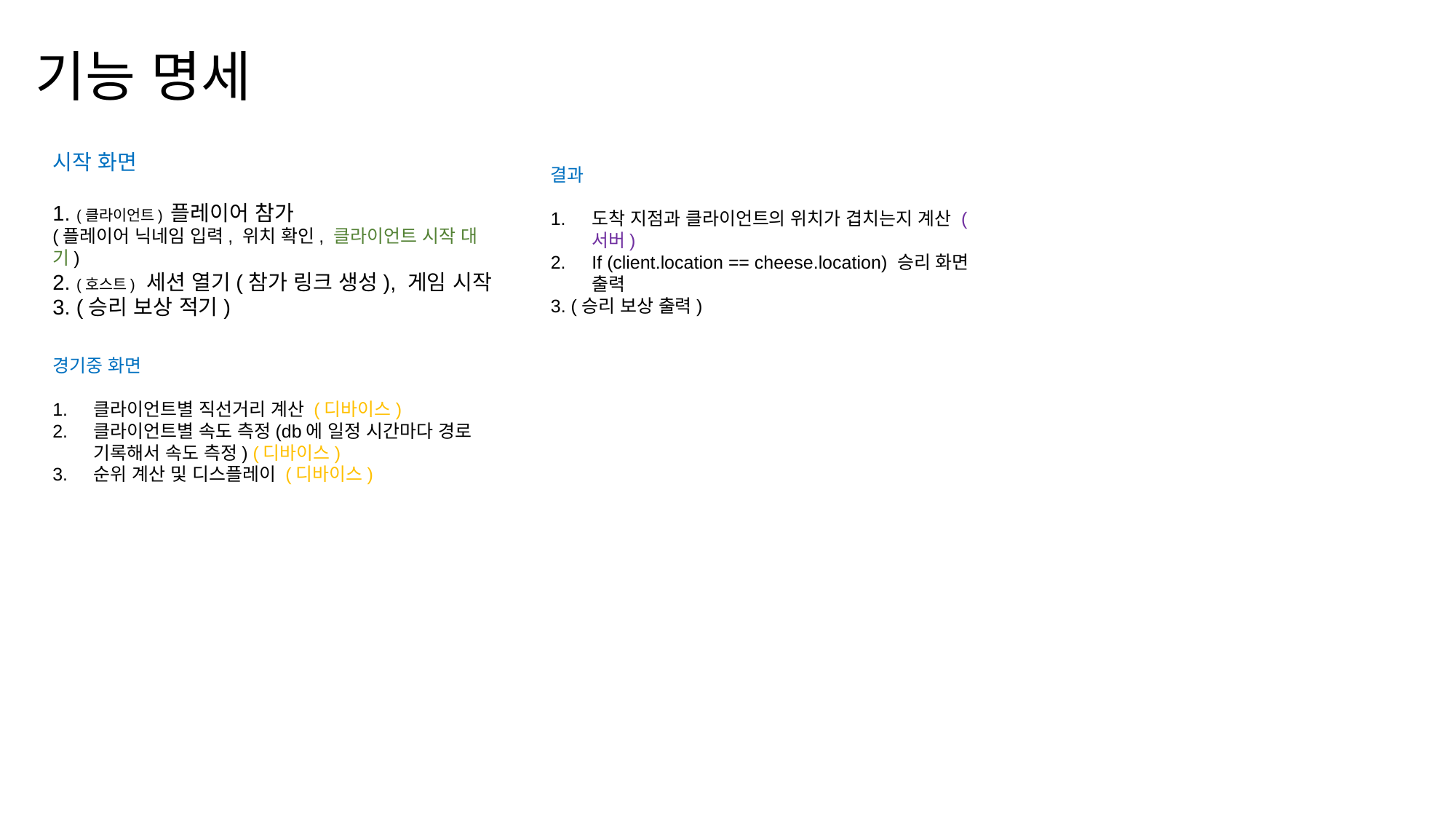

# 기능 명세
시작 화면

1. (클라이언트) 플레이어 참가
(플레이어 닉네임 입력, 위치 확인, 클라이언트 시작 대기)
2. (호스트) 세션 열기(참가 링크 생성), 게임 시작
3. (승리 보상 적기)
결과

도착 지점과 클라이언트의 위치가 겹치는지 계산 (서버)
If (client.location == cheese.location) 승리 화면 출력
3. (승리 보상 출력)
경기중 화면

클라이언트별 직선거리 계산 (디바이스)
클라이언트별 속도 측정(db에 일정 시간마다 경로 기록해서 속도 측정) (디바이스)
순위 계산 및 디스플레이 (디바이스)